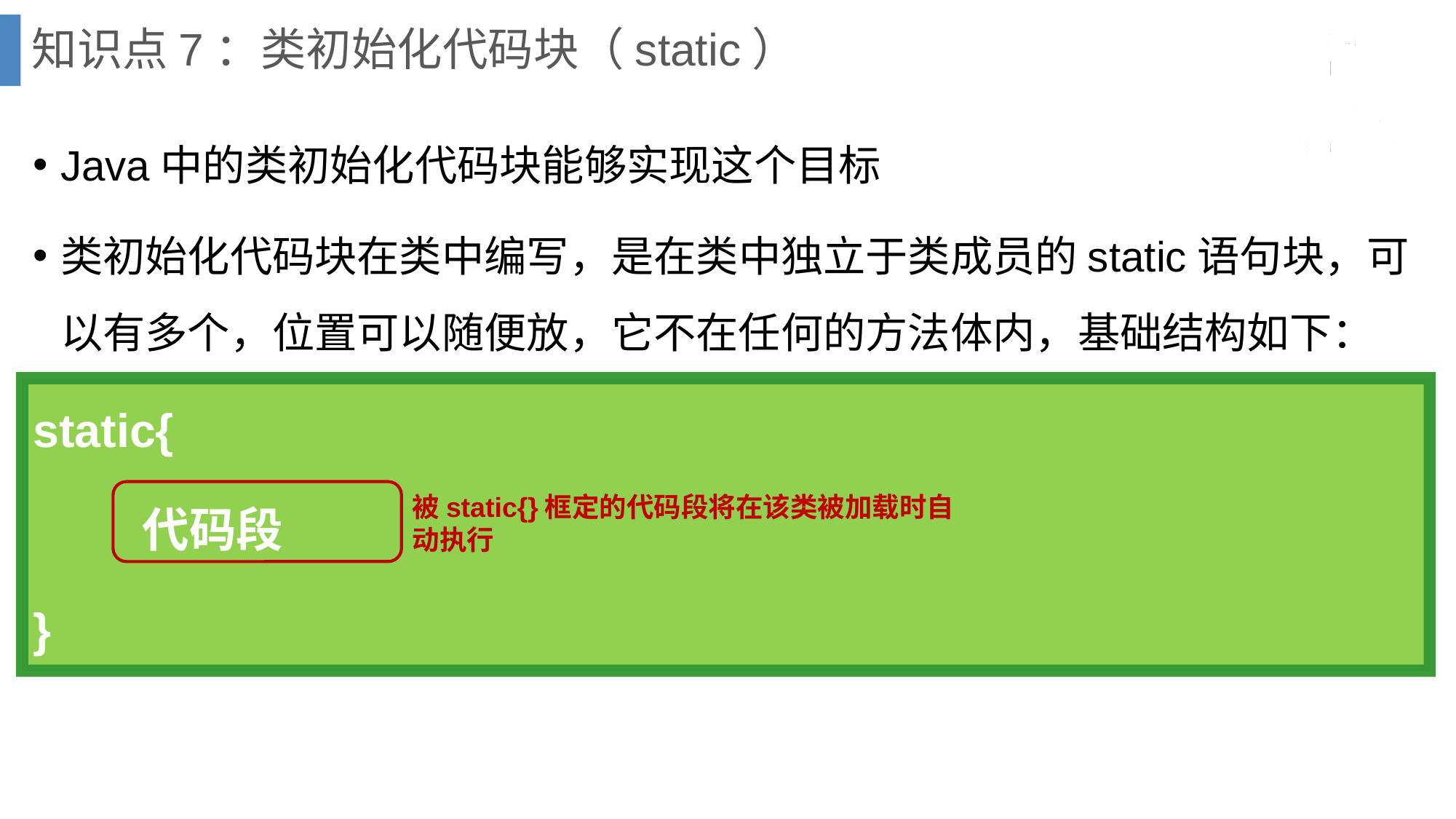

# 知识点7：类初始化代码块（static）
Java中的类初始化代码块能够实现这个目标
类初始化代码块在类中编写，是在类中独立于类成员的static语句块，可以有多个，位置可以随便放，它不在任何的方法体内，基础结构如下：
static{
	代码段
}

被static{}框定的代码段将在该类被加载时自动执行